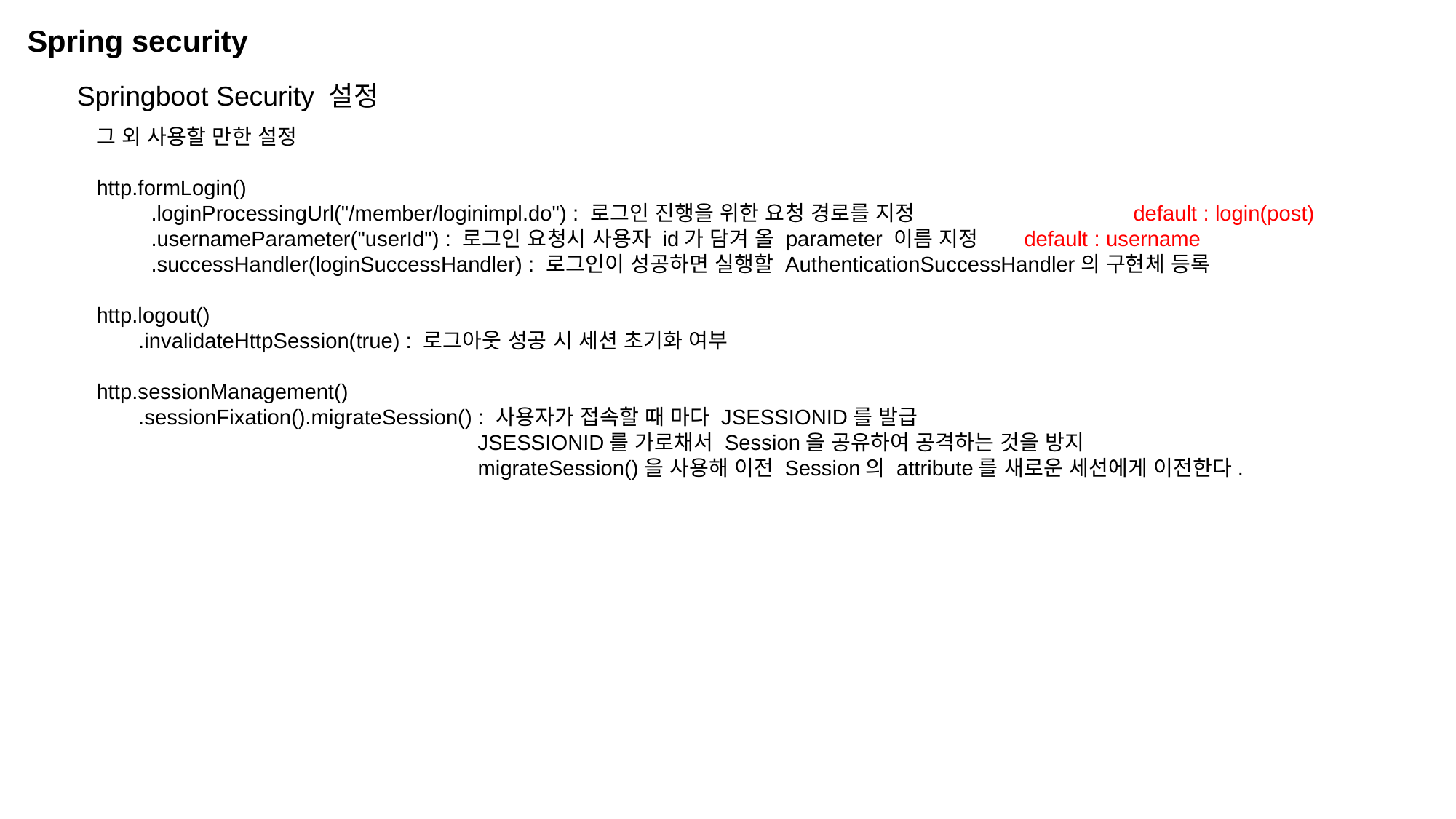

Spring security
Springboot Security 설정
그 외 사용할 만한 설정

http.formLogin()
.loginProcessingUrl("/member/loginimpl.do") : 로그인 진행을 위한 요청 경로를 지정  		default : login(post)
.usernameParameter("userId") : 로그인 요청시 사용자 id가 담겨 올 parameter 이름 지정 	default : username
.successHandler(loginSuccessHandler) : 로그인이 성공하면 실행할 AuthenticationSuccessHandler의 구현체 등록

http.logout()
       .invalidateHttpSession(true) : 로그아웃 성공 시 세션 초기화 여부

http.sessionManagement()
       .sessionFixation().migrateSession() : 사용자가 접속할 때 마다 JSESSIONID를 발급
			         JSESSIONID를 가로채서 Session을 공유하여 공격하는 것을 방지
			         migrateSession()을 사용해 이전 Session의 attribute를 새로운 세선에게 이전한다.